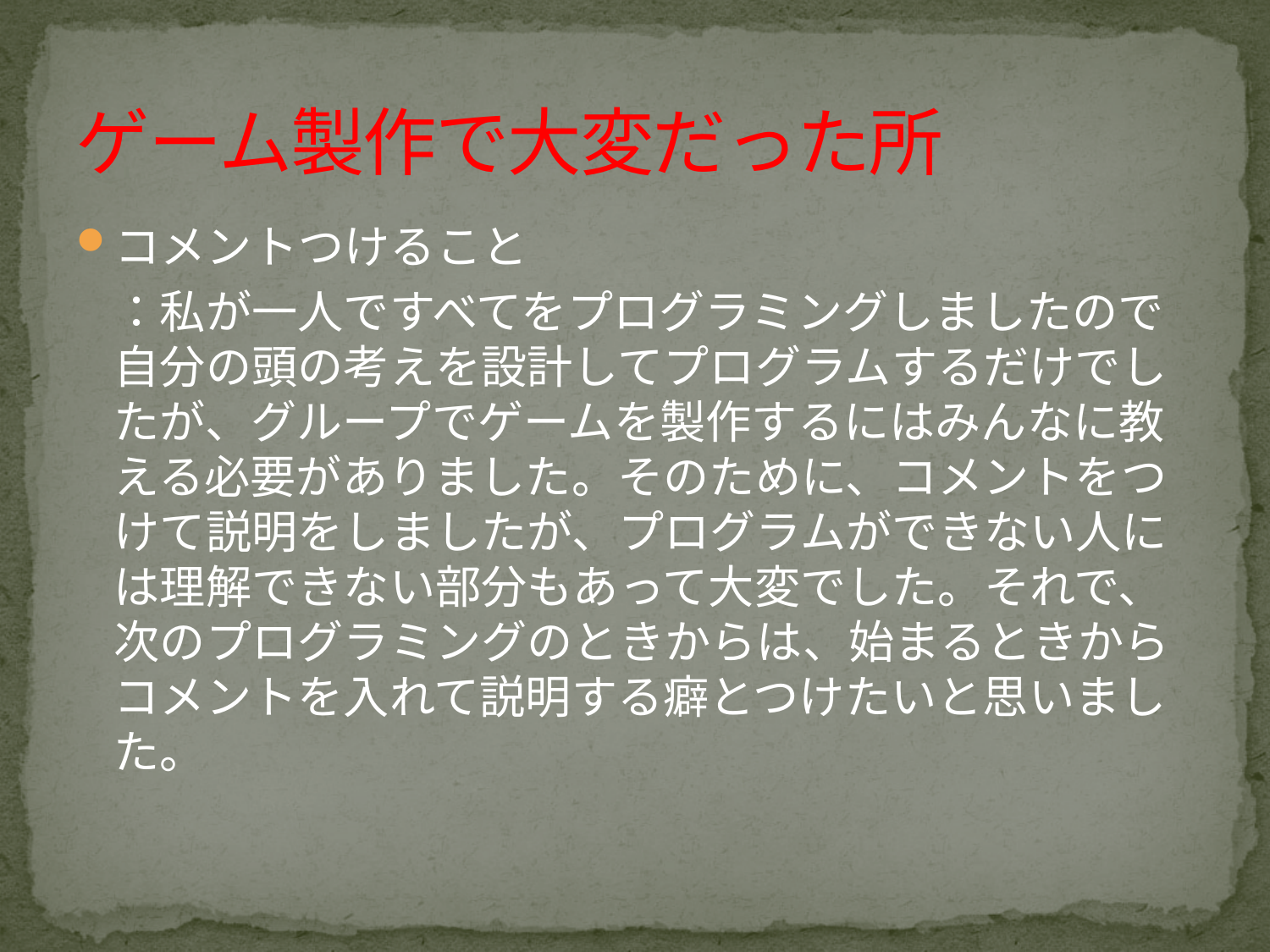

# ゲーム製作で大変だった所
コメントつけること
	：私が一人ですべてをプログラミングしましたので自分の頭の考えを設計してプログラムするだけでしたが、グループでゲームを製作するにはみんなに教える必要がありました。そのために、コメントをつけて説明をしましたが、プログラムができない人には理解できない部分もあって大変でした。それで、次のプログラミングのときからは、始まるときからコメントを入れて説明する癖とつけたいと思いました。